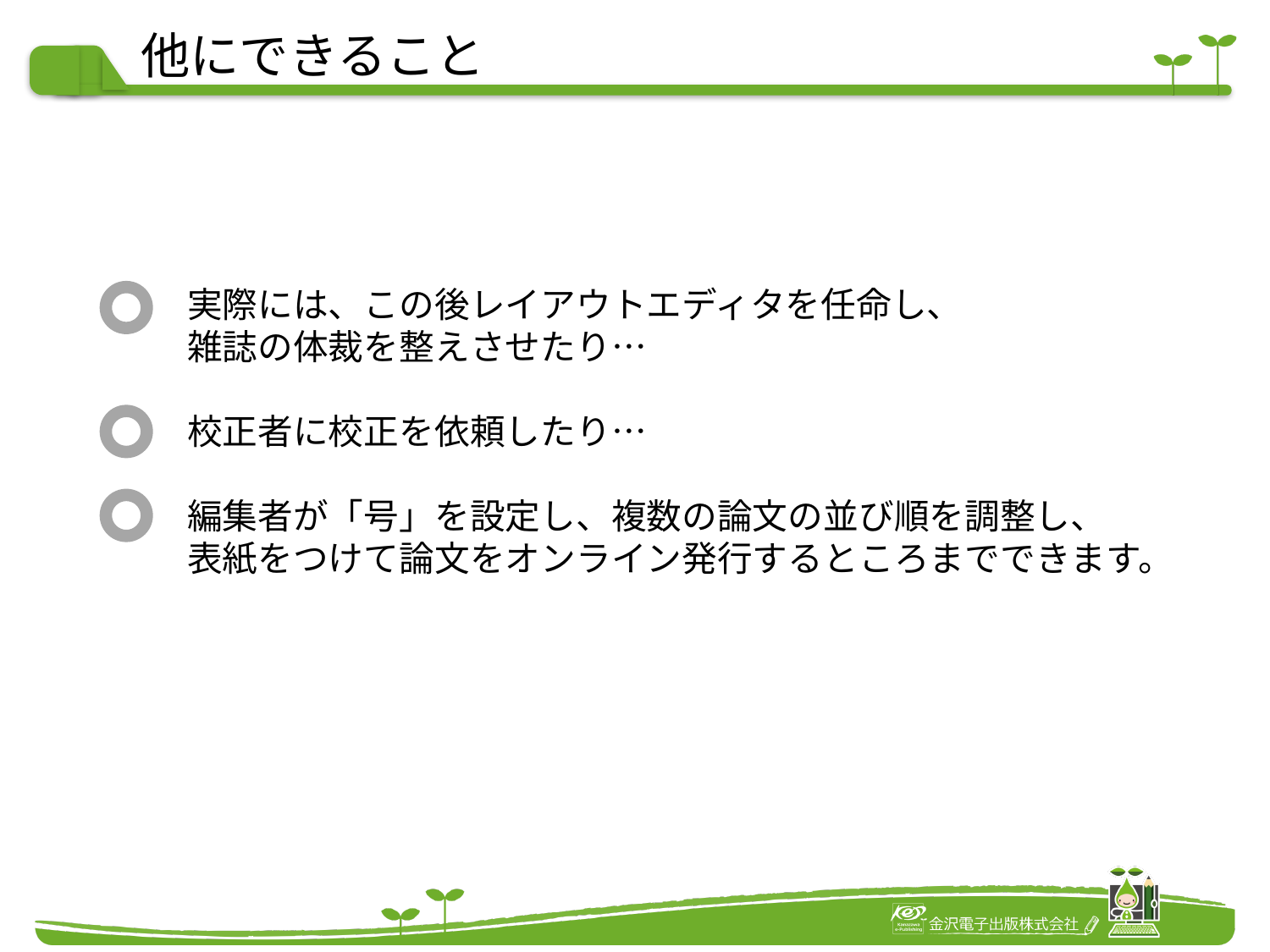

# 他にできること
実際には、この後レイアウトエディタを任命し、
雑誌の体裁を整えさせたり…

校正者に校正を依頼したり…

編集者が「号」を設定し、複数の論文の並び順を調整し、
表紙をつけて論文をオンライン発行するところまでできます。